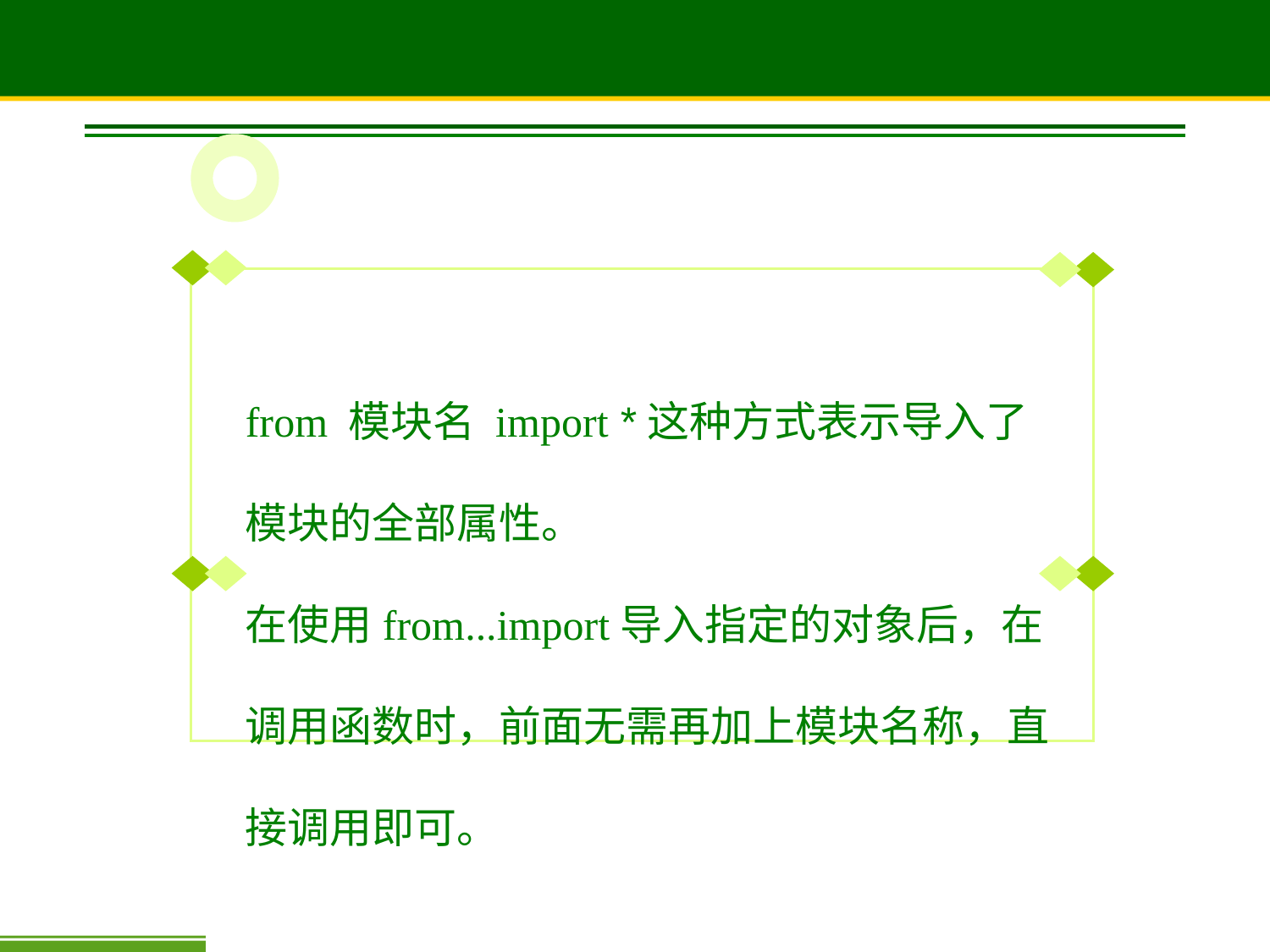

模块导入

from 模块名 import *这种方式表示导入了模块的全部属性。
在使用from...import导入指定的对象后，在调用函数时，前面无需再加上模块名称，直接调用即可。